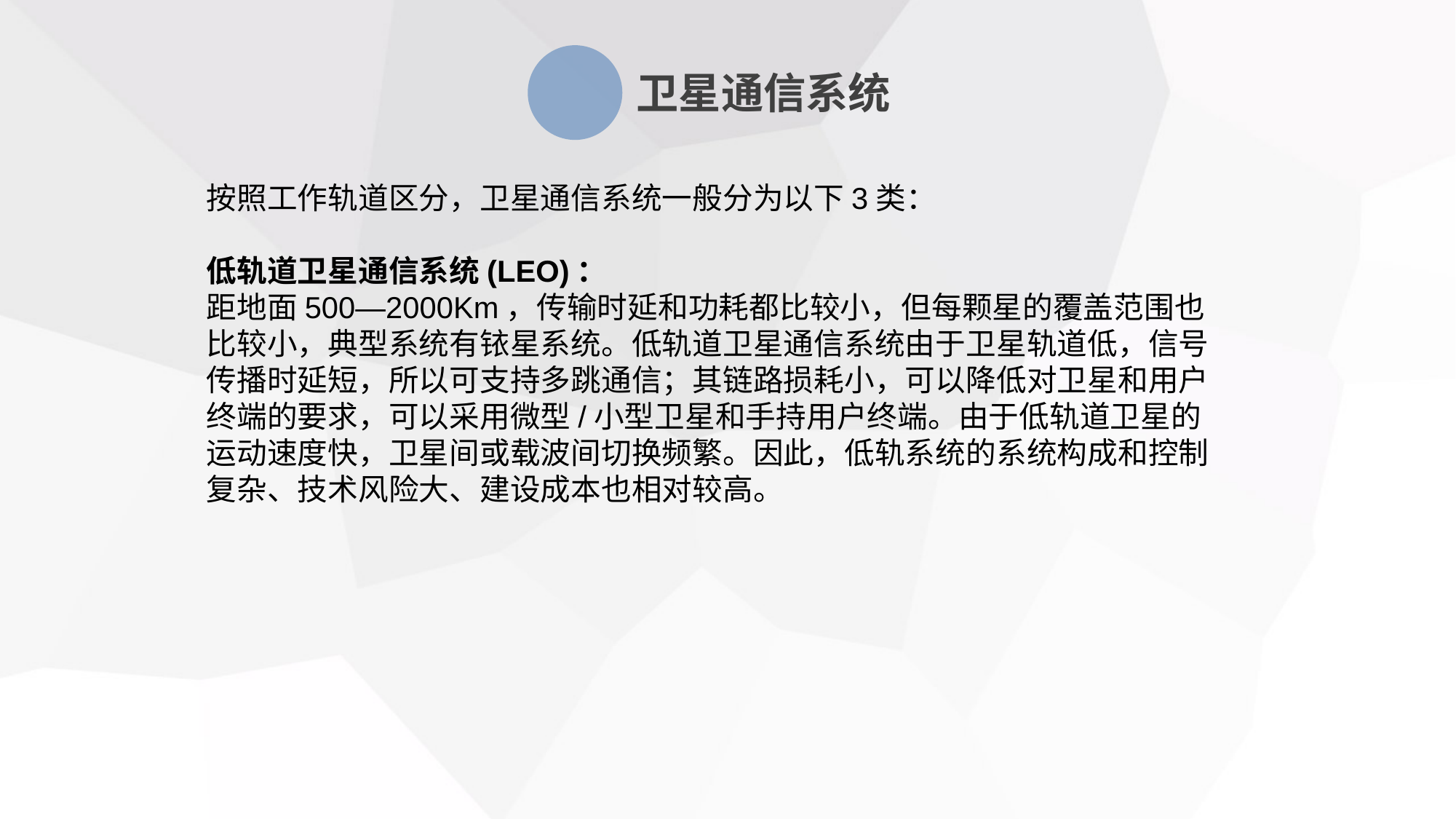

卫星通信系统
按照工作轨道区分，卫星通信系统一般分为以下3类：

低轨道卫星通信系统(LEO)：
距地面500—2000Km，传输时延和功耗都比较小，但每颗星的覆盖范围也比较小，典型系统有铱星系统。低轨道卫星通信系统由于卫星轨道低，信号传播时延短，所以可支持多跳通信；其链路损耗小，可以降低对卫星和用户终端的要求，可以采用微型/小型卫星和手持用户终端。由于低轨道卫星的运动速度快，卫星间或载波间切换频繁。因此，低轨系统的系统构成和控制复杂、技术风险大、建设成本也相对较高。